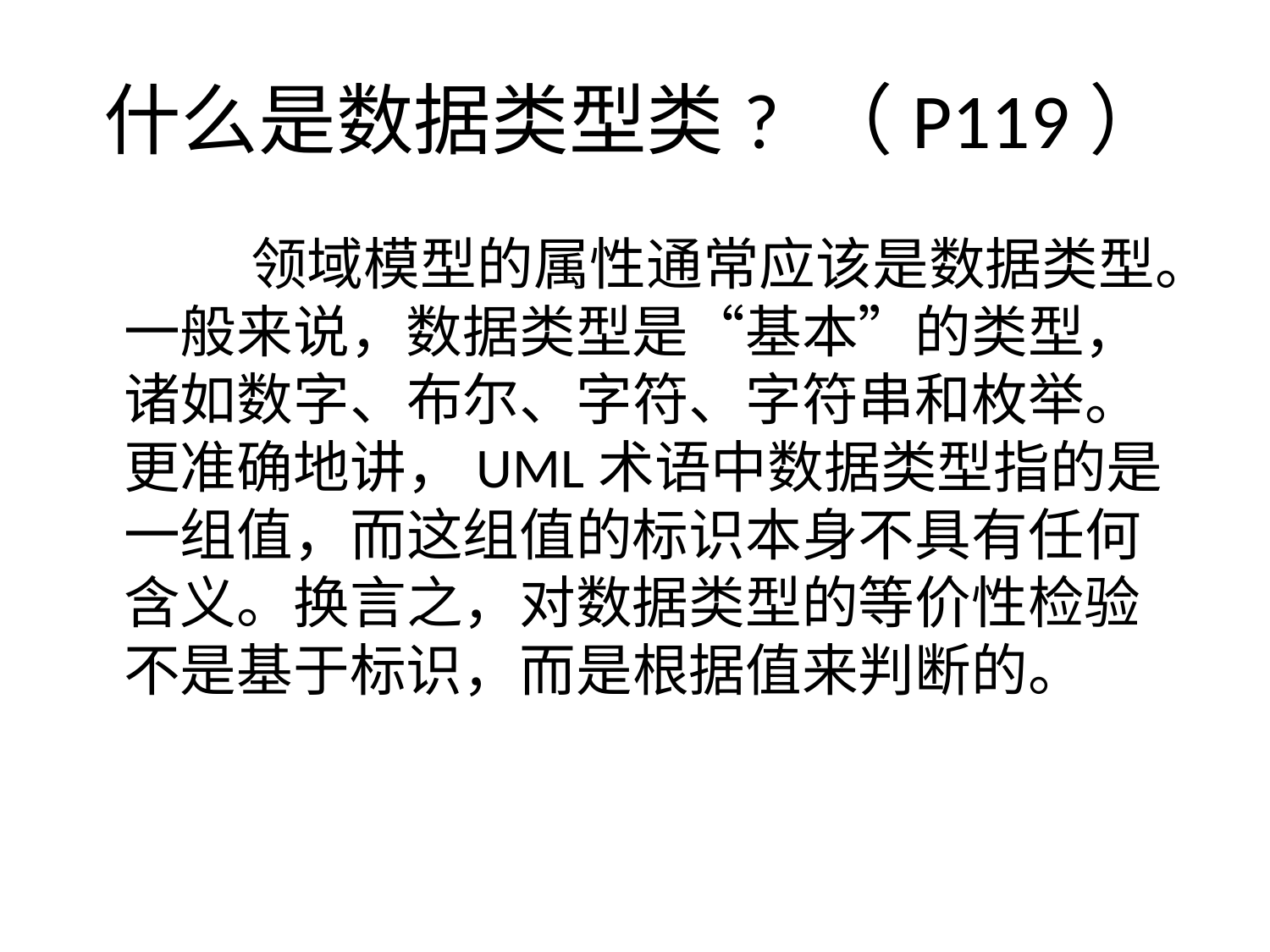

# 什么是数据类型类? （P119）
		领域模型的属性通常应该是数据类型。一般来说，数据类型是“基本”的类型，诸如数字、布尔、字符、字符串和枚举。更准确地讲，UML术语中数据类型指的是一组值，而这组值的标识本身不具有任何含义。换言之，对数据类型的等价性检验不是基于标识，而是根据值来判断的。